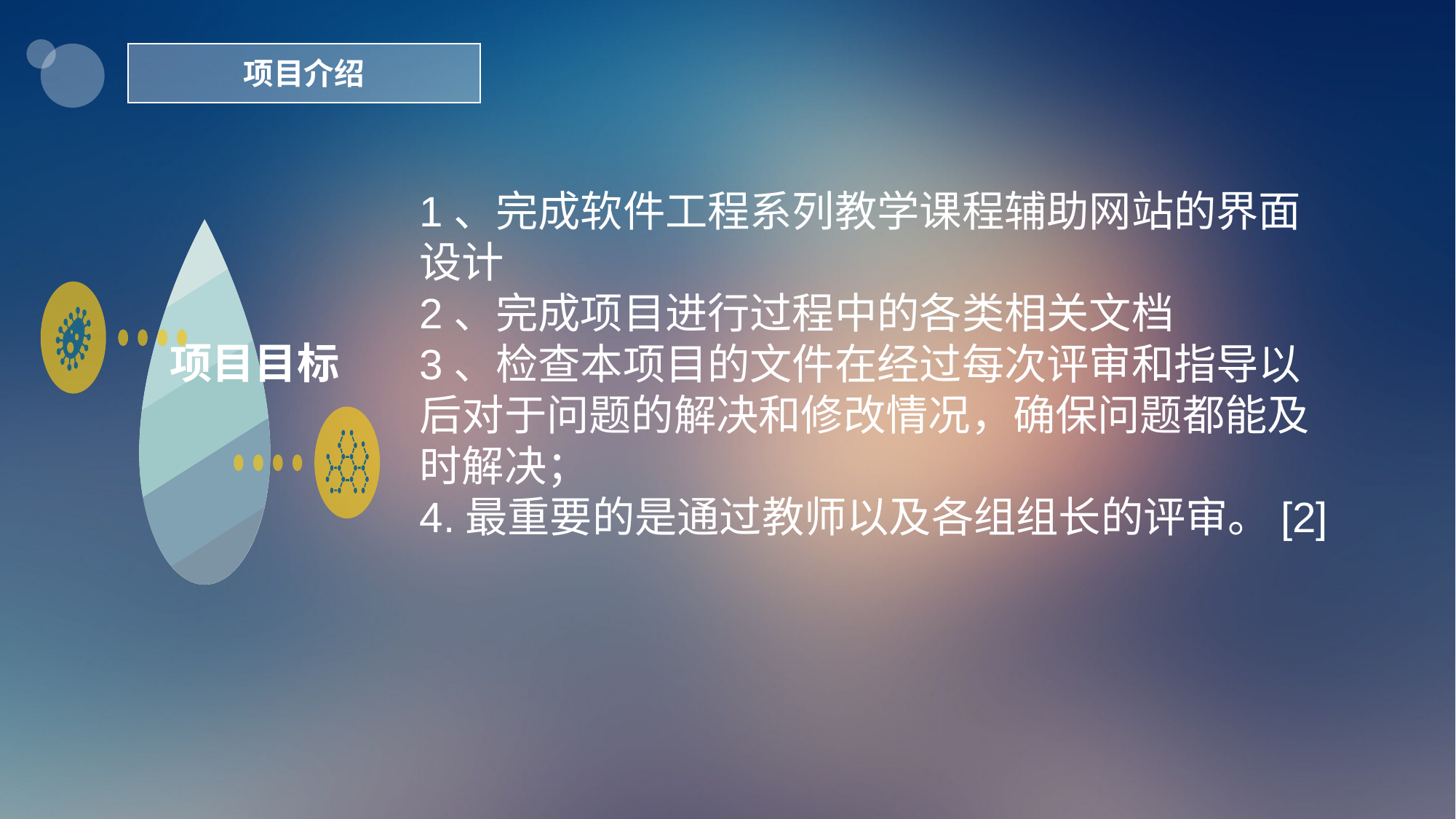

项目介绍

1、完成软件工程系列教学课程辅助网站的界面设计
2、完成项目进行过程中的各类相关文档
3、检查本项目的文件在经过每次评审和指导以后对于问题的解决和修改情况，确保问题都能及时解决；
4.最重要的是通过教师以及各组组长的评审。[2]

项目目标